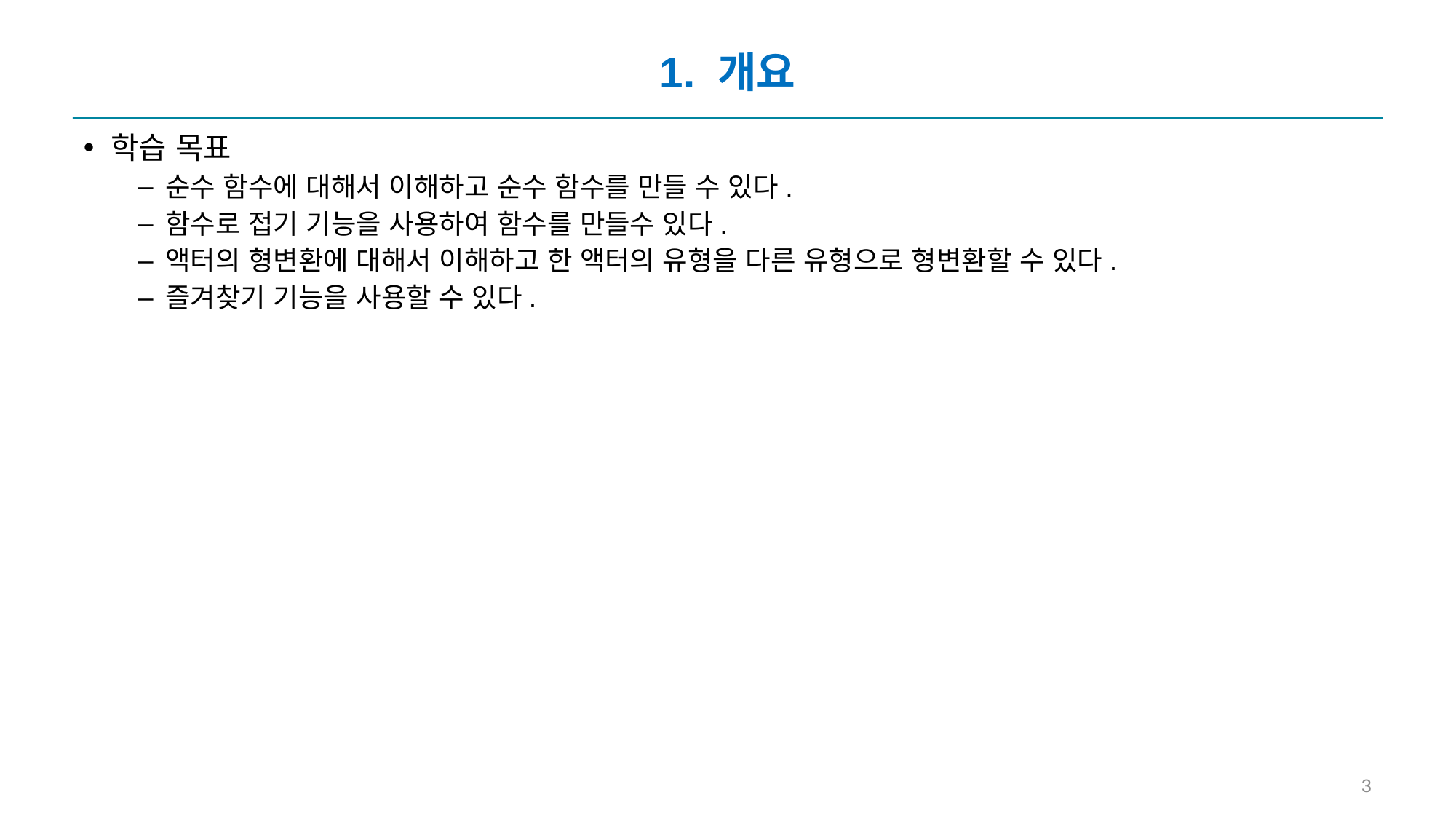

# 1. 개요
학습 목표
순수 함수에 대해서 이해하고 순수 함수를 만들 수 있다.
함수로 접기 기능을 사용하여 함수를 만들수 있다.
액터의 형변환에 대해서 이해하고 한 액터의 유형을 다른 유형으로 형변환할 수 있다.
즐겨찾기 기능을 사용할 수 있다.

3